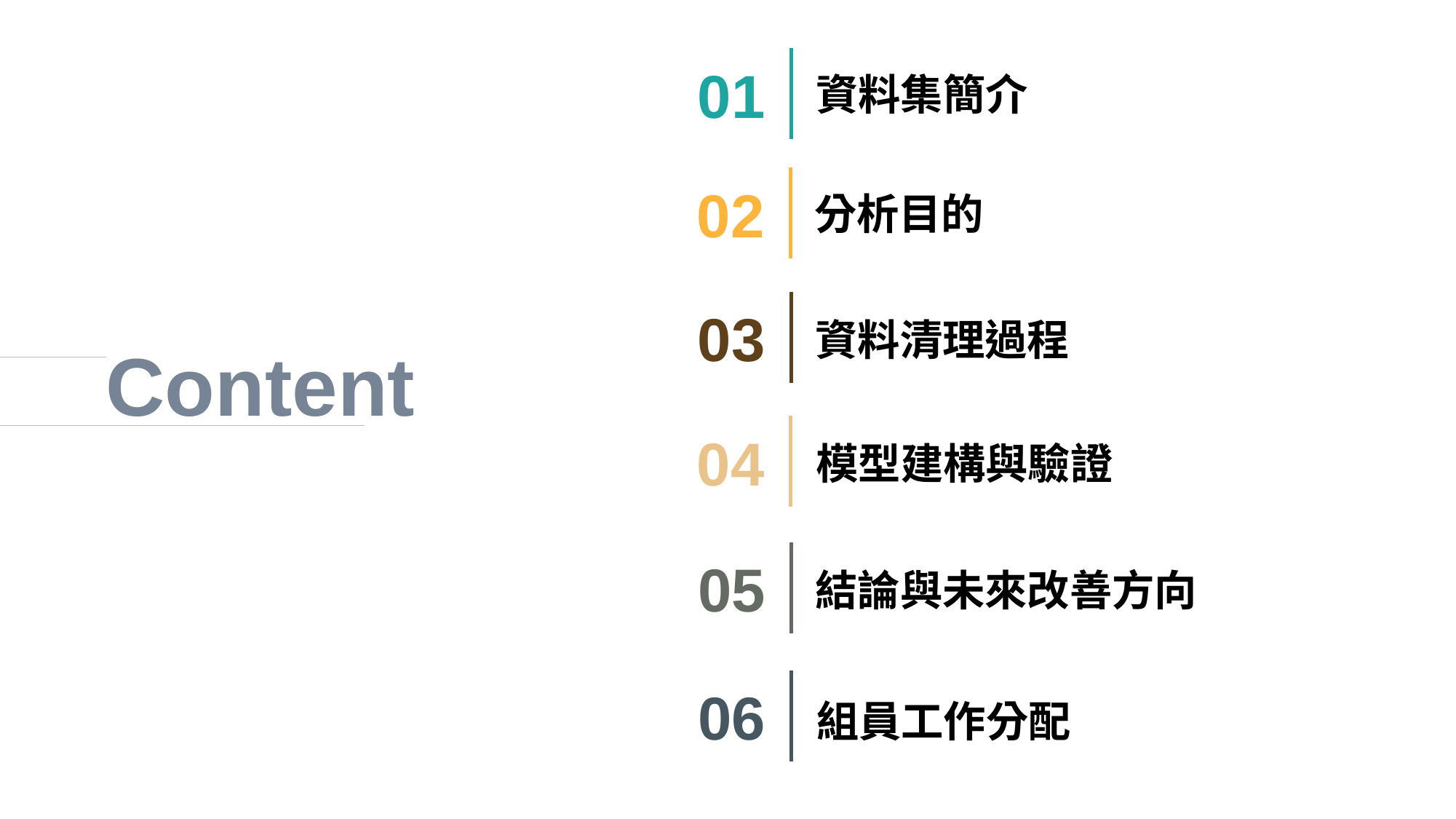

01
資料集簡介
02
分析目的
03
資料清理過程
04
模型建構與驗證
05
結論與未來改善方向
06
組員工作分配
Content